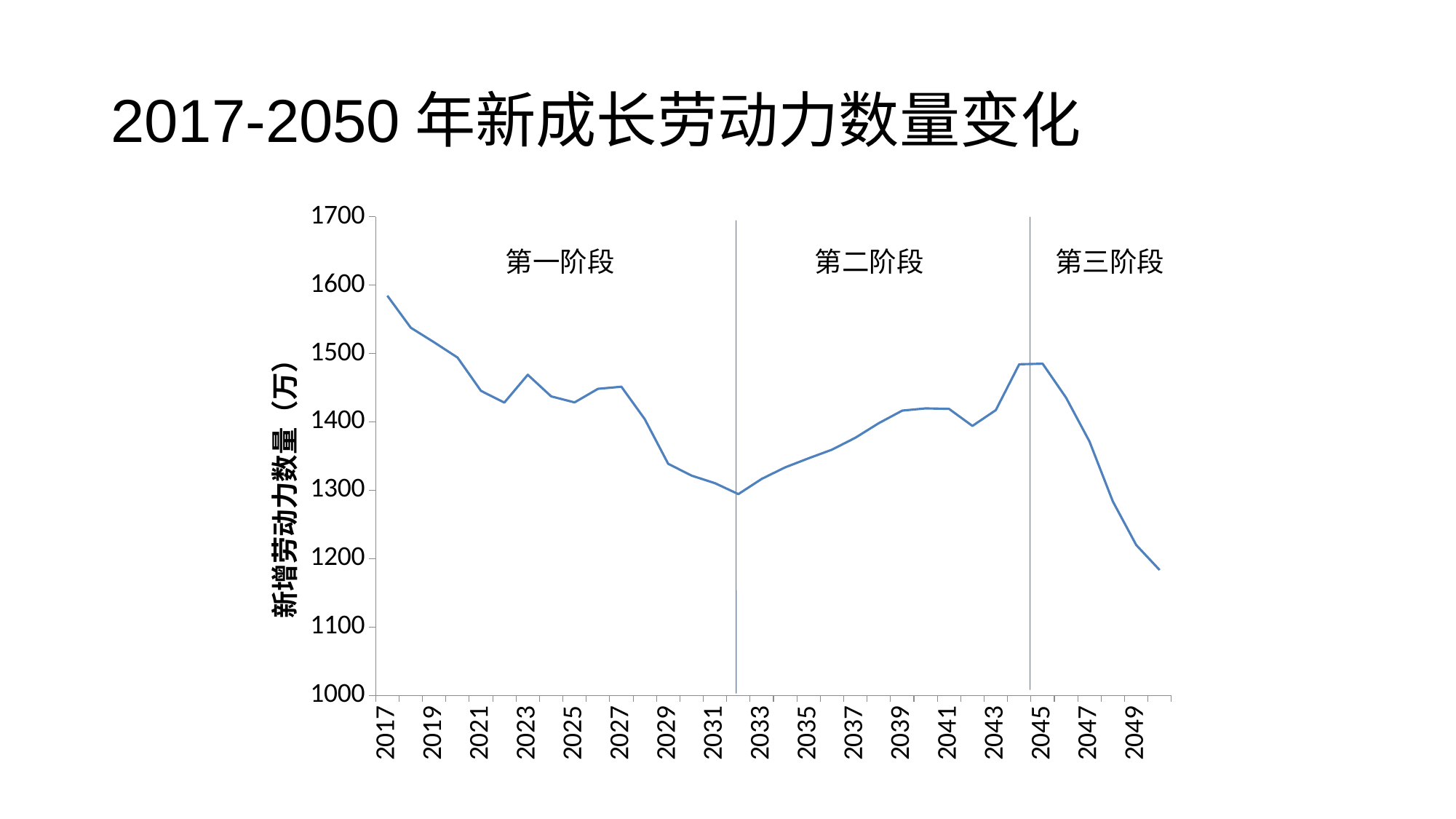

# 2017-2050年新成长劳动力数量变化

### Chart

| Category |  |
|---|---|
| 2017 | 1584.60417335401 |
| 2018 | 1537.7960796302 |
| 2019 | 1516.42506708213 |
| 2020 | 1494.14208697394 |
| 2021 | 1445.4421484413 |
| 2022 | 1428.2990869267 |
| 2023 | 1468.96017072454 |
| 2024 | 1437.33687532324 |
| 2025 | 1428.58592004984 |
| 2026 | 1448.45377105762 |
| 2027 | 1451.52936361197 |
| 2028 | 1404.01175933961 |
| 2029 | 1338.78967785444 |
| 2030 | 1321.45948250592 |
| 2031 | 1310.41755630818 |
| 2032 | 1294.36337082279 |
| 2033 | 1316.7693838123 |
| 2034 | 1333.55314544764 |
| 2035 | 1346.85215957296 |
| 2036 | 1359.43070124615 |
| 2037 | 1376.86424927677 |
| 2038 | 1398.16900292046 |
| 2039 | 1416.56220133068 |
| 2040 | 1419.84153704343 |
| 2041 | 1419.13447405324 |
| 2042 | 1394.15903934996 |
| 2043 | 1417.24031097179 |
| 2044 | 1484.30489679921 |
| 2045 | 1485.11054113561 |
| 2046 | 1435.58927998903 |
| 2047 | 1371.60925770023 |
| 2048 | 1283.66031136292 |
| 2049 | 1219.92479813499 |
| 2050 | 1183.35497749968 |